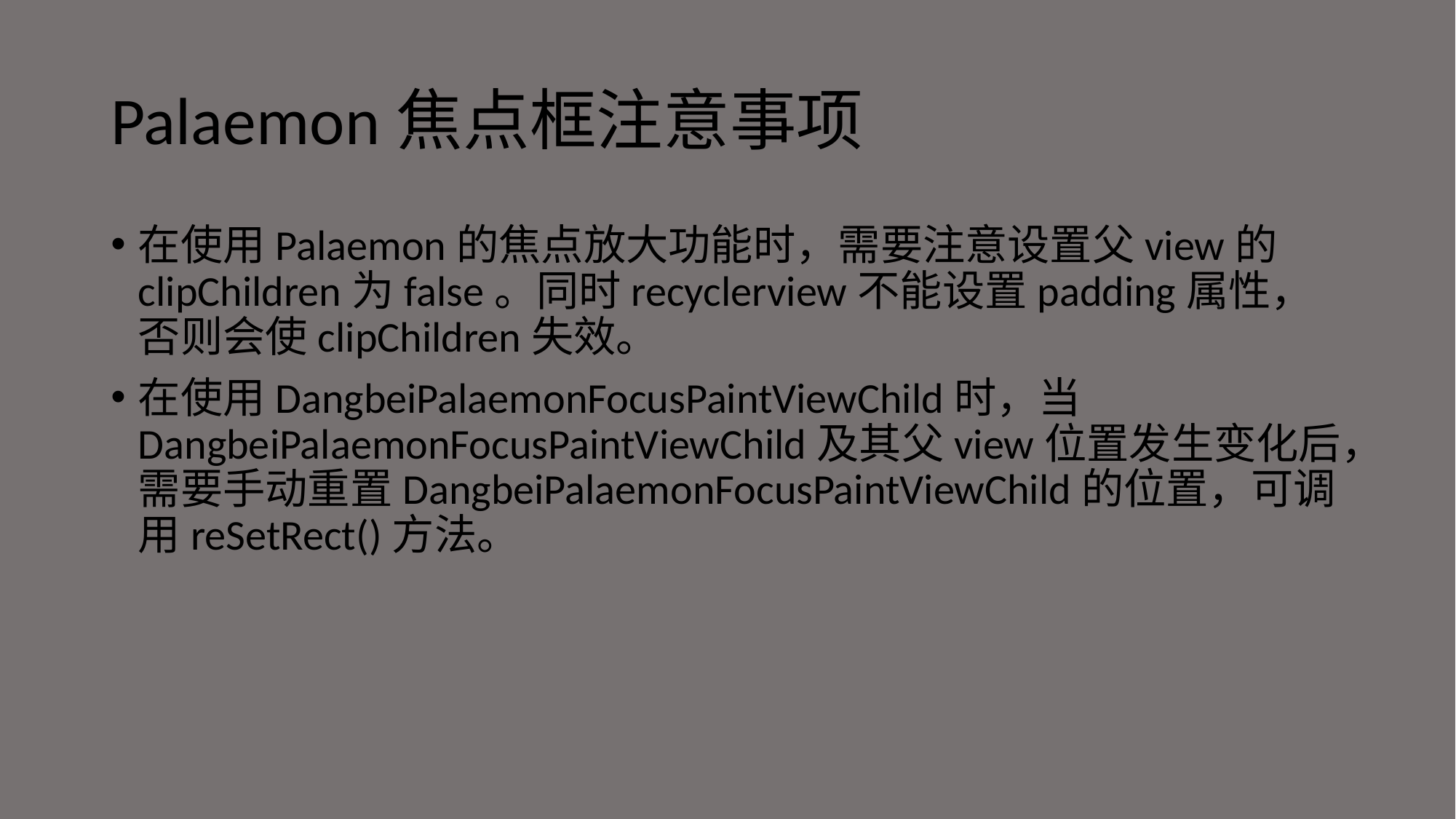

# Palaemon焦点框注意事项
在使用Palaemon的焦点放大功能时，需要注意设置父view的clipChildren为false。同时recyclerview不能设置padding属性，否则会使clipChildren失效。
在使用DangbeiPalaemonFocusPaintViewChild时，当DangbeiPalaemonFocusPaintViewChild及其父view位置发生变化后，需要手动重置DangbeiPalaemonFocusPaintViewChild的位置，可调用reSetRect()方法。